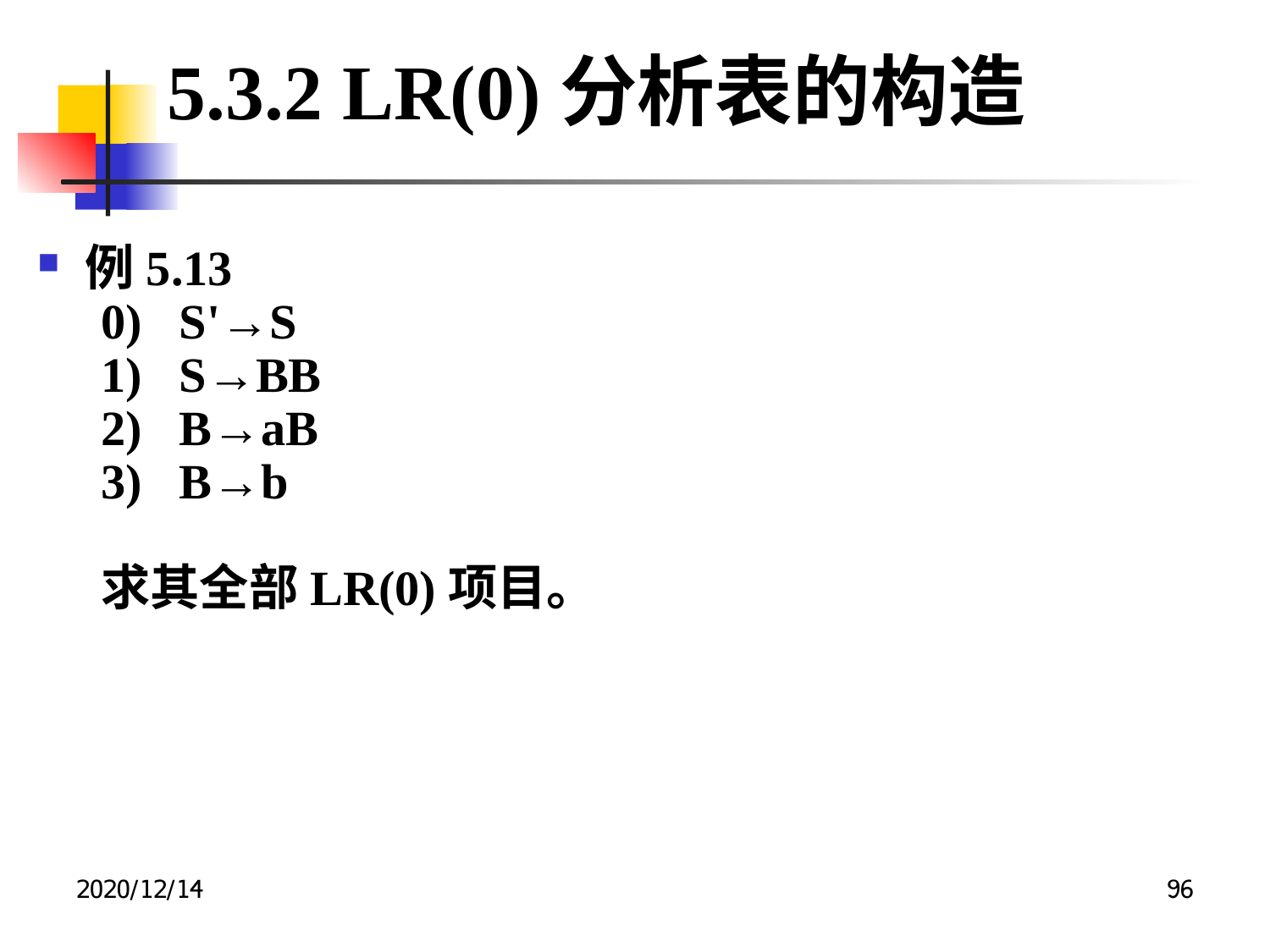

5.3.2 LR(0)分析表的构造
例5.13
0)   S'→S
1)   S→BB
2)   B→aB
3)   B→b

求其全部LR(0)项目。
2020/12/14
96